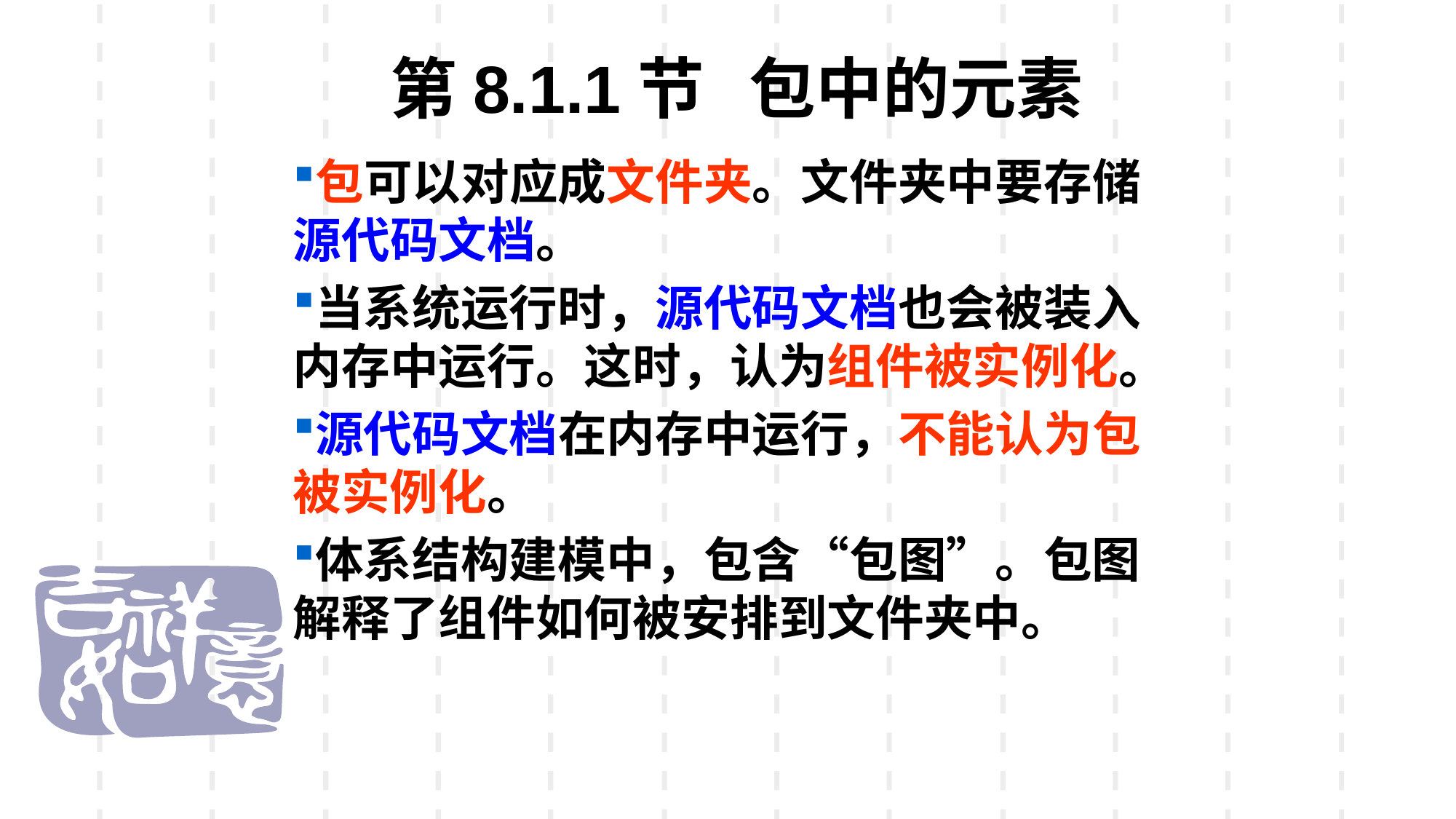

# 第8.1.1节   包中的元素
包可以对应成文件夹。文件夹中要存储源代码文档。
当系统运行时，源代码文档也会被装入内存中运行。这时，认为组件被实例化。
源代码文档在内存中运行，不能认为包被实例化。
体系结构建模中，包含“包图”。包图解释了组件如何被安排到文件夹中。